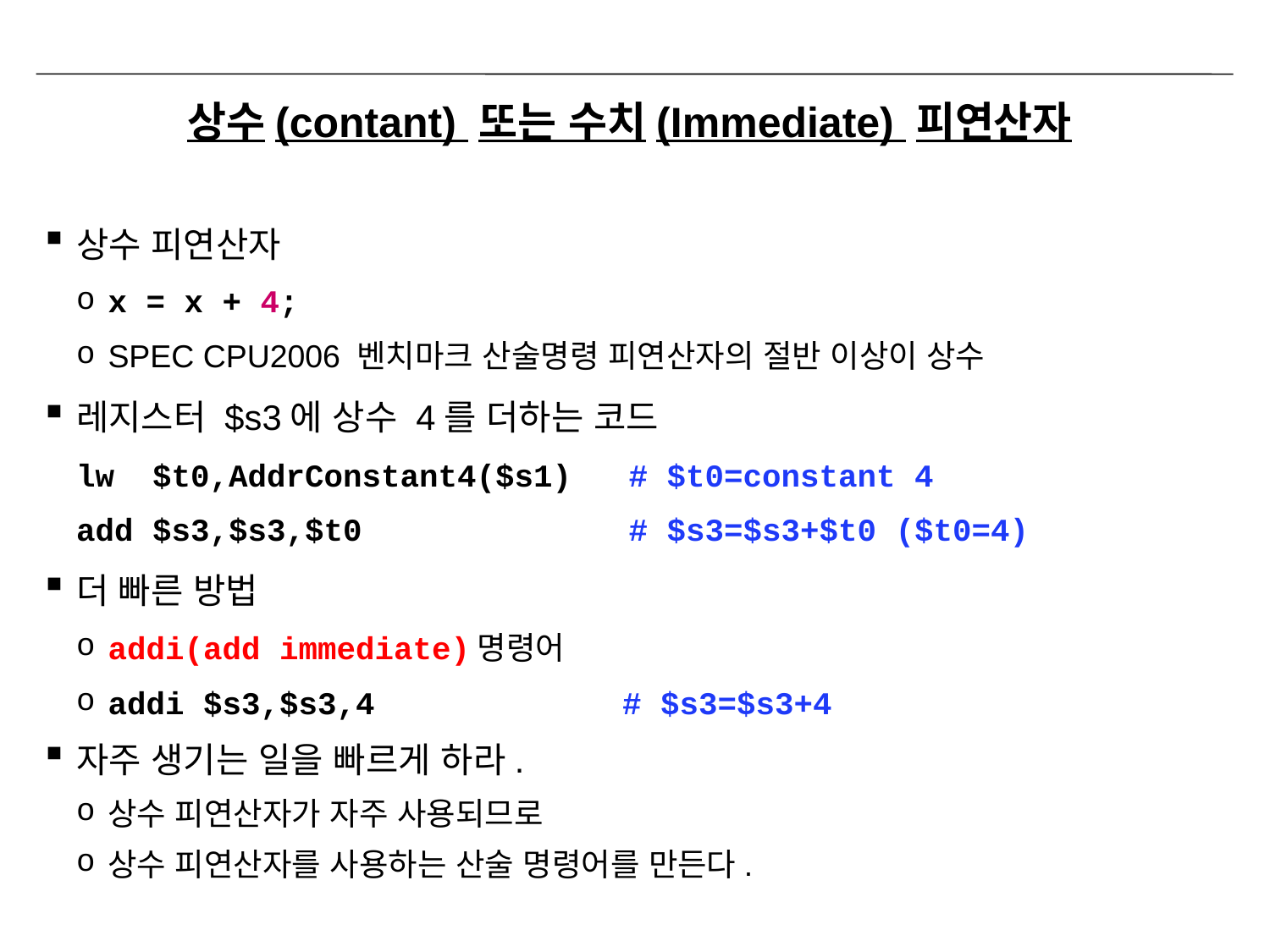

# 상수(contant) 또는 수치(Immediate) 피연산자
상수 피연산자
x = x + 4;
SPEC CPU2006 벤치마크 산술명령 피연산자의 절반 이상이 상수
레지스터 $s3에 상수 4를 더하는 코드
lw  $t0,AddrConstant4($s1)   # $t0=constant 4
add $s3,$s3,$t0              # $s3=$s3+$t0 ($t0=4)
더 빠른 방법
addi(add immediate)명령어
addi $s3,$s3,4             # $s3=$s3+4
자주 생기는 일을 빠르게 하라.
상수 피연산자가 자주 사용되므로
상수 피연산자를 사용하는 산술 명령어를 만든다.